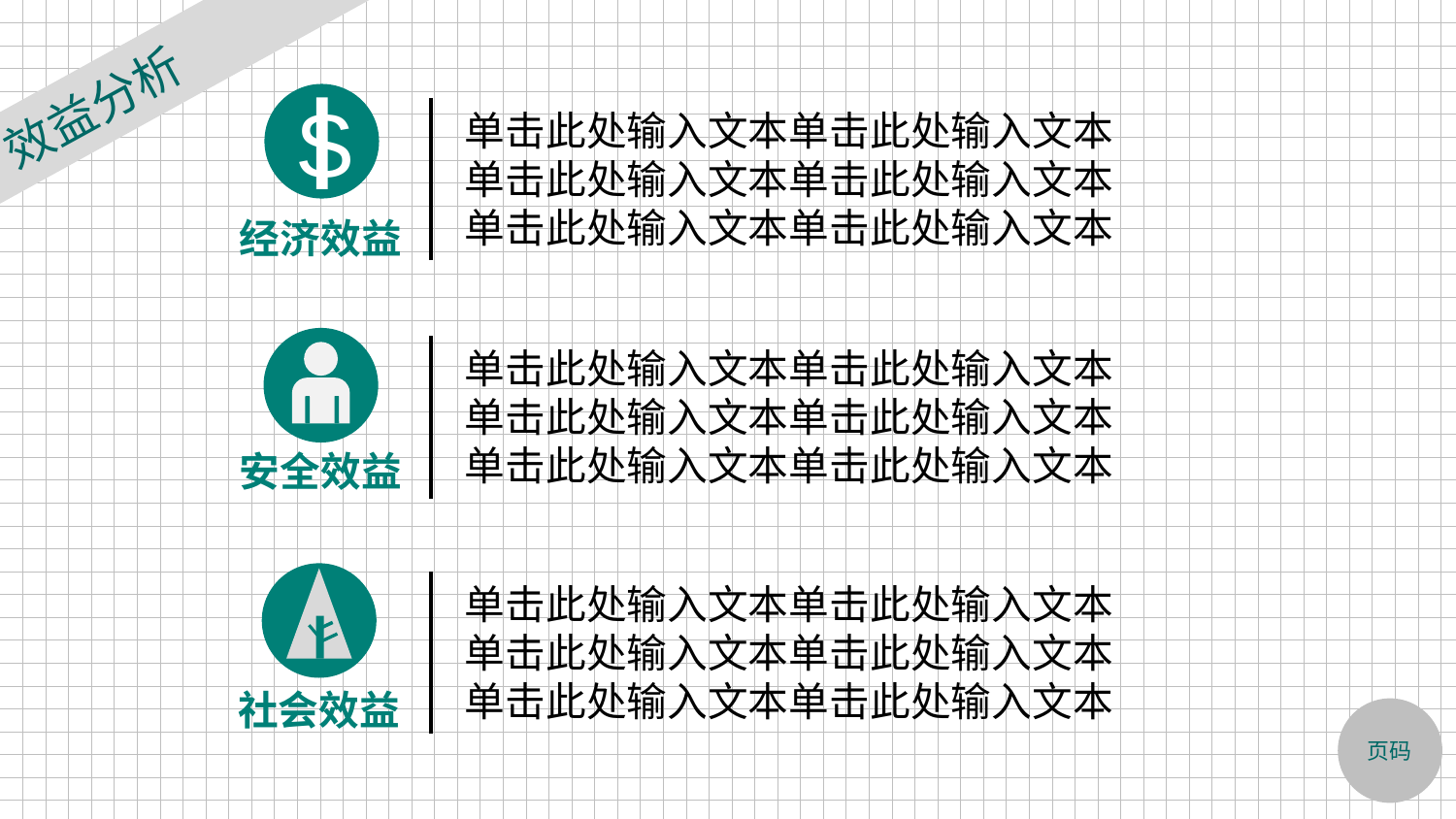

效益分析
S

经济效益
单击此处输入文本单击此处输入文本
单击此处输入文本单击此处输入文本
单击此处输入文本单击此处输入文本

安全效益
单击此处输入文本单击此处输入文本
单击此处输入文本单击此处输入文本
单击此处输入文本单击此处输入文本

社会效益
单击此处输入文本单击此处输入文本
单击此处输入文本单击此处输入文本
单击此处输入文本单击此处输入文本
页码